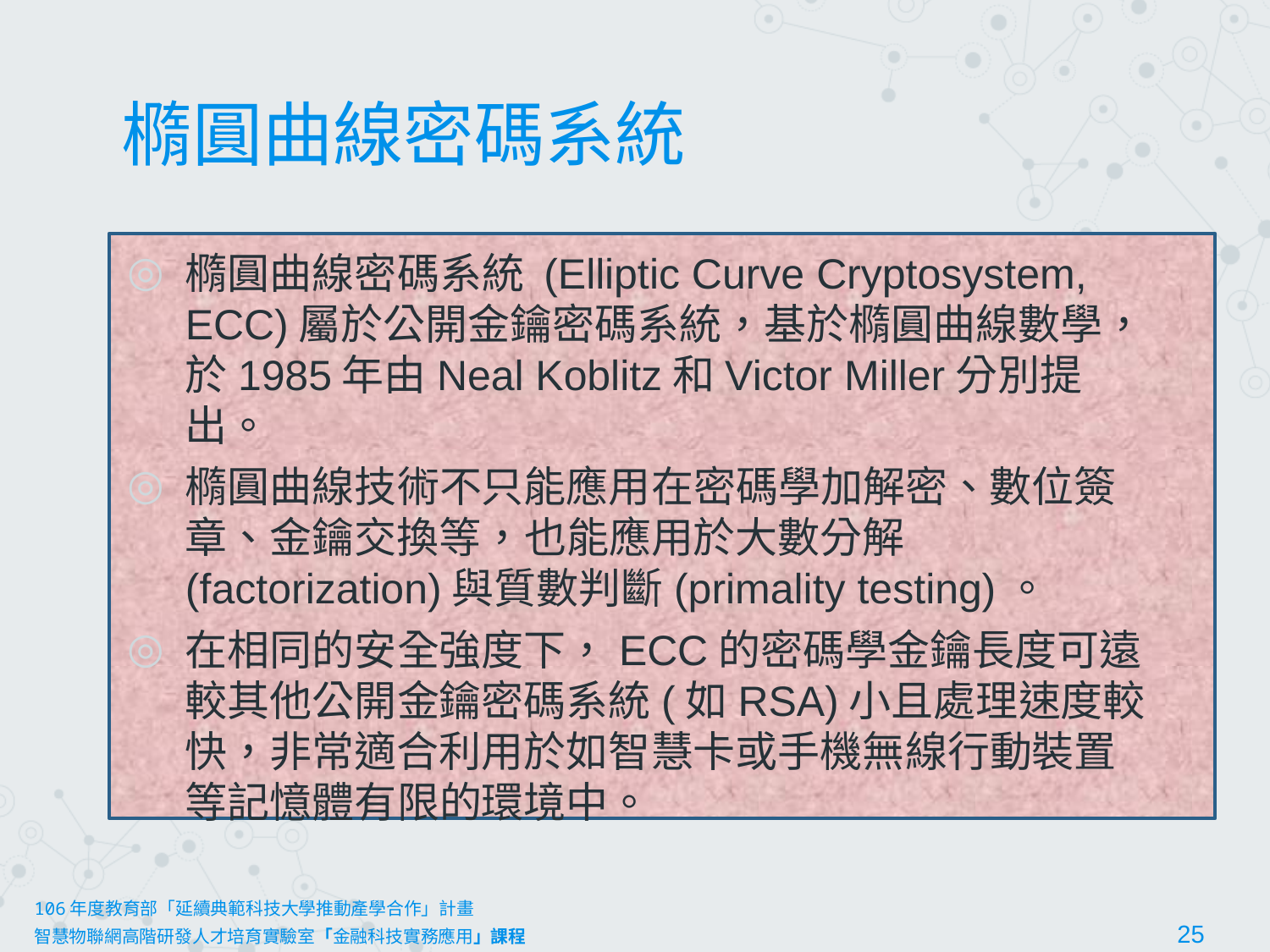

# 橢圓曲線密碼系統

橢圓曲線密碼系統 (Elliptic Curve Cryptosystem, ECC)屬於公開金鑰密碼系統，基於橢圓曲線數學，於1985年由Neal Koblitz和Victor Miller分別提出。
橢圓曲線技術不只能應用在密碼學加解密、數位簽章、金鑰交換等，也能應用於大數分解(factorization)與質數判斷(primality testing)。
在相同的安全強度下，ECC的密碼學金鑰長度可遠較其他公開金鑰密碼系統(如RSA)小且處理速度較快，非常適合利用於如智慧卡或手機無線行動裝置等記憶體有限的環境中。

106年度教育部「延續典範科技大學推動產學合作」計畫
智慧物聯網高階研發人才培育實驗室「金融科技實務應用」課程						25